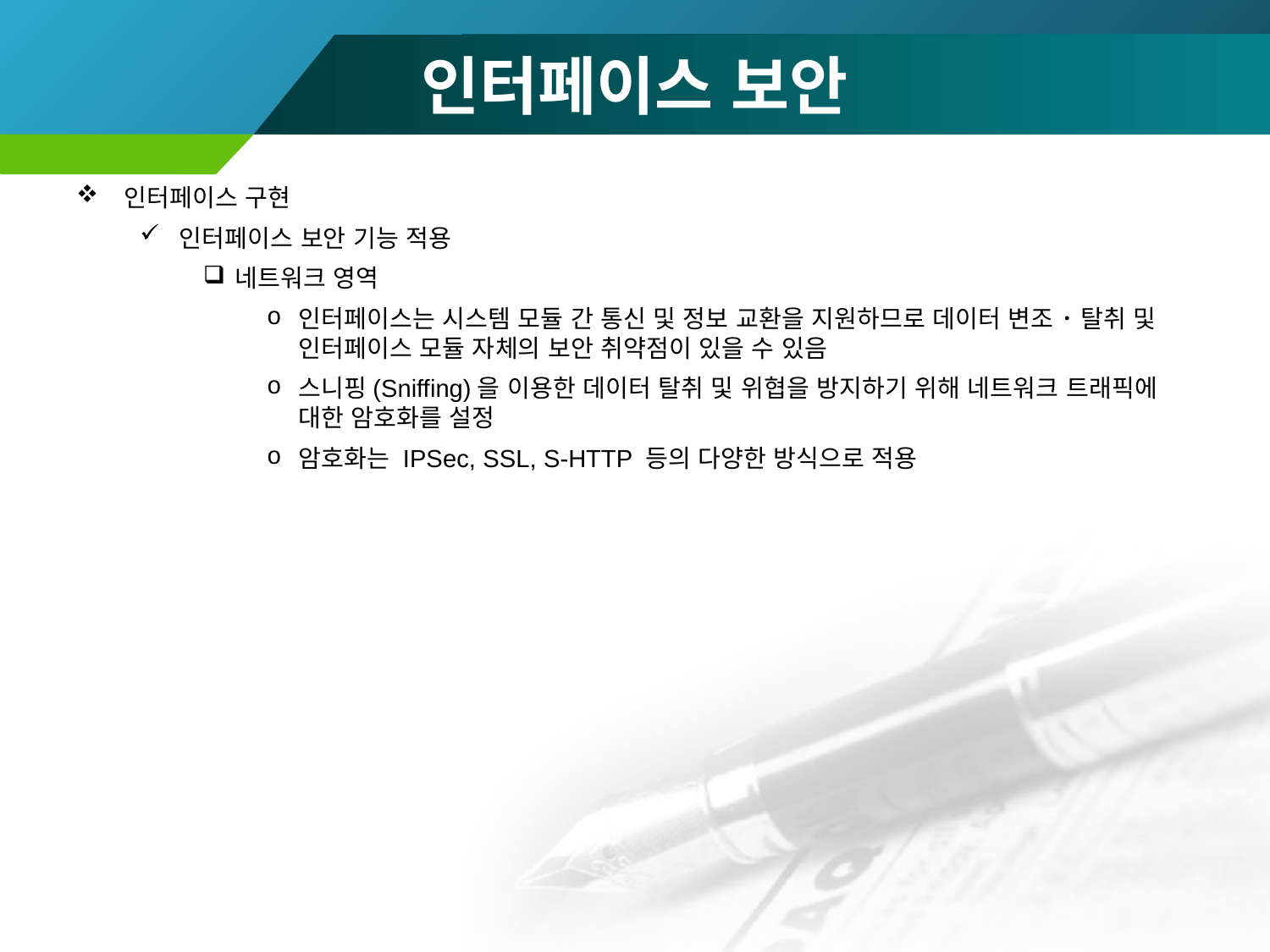

# 인터페이스 보안
인터페이스 구현
인터페이스 보안 기능 적용
네트워크 영역
인터페이스는 시스템 모듈 간 통신 및 정보 교환을 지원하므로 데이터 변조 ･ 탈취 및 인터페이스 모듈 자체의 보안 취약점이 있을 수 있음
스니핑(Sniffing)을 이용한 데이터 탈취 및 위협을 방지하기 위해 네트워크 트래픽에 대한 암호화를 설정
암호화는 IPSec, SSL, S-HTTP 등의 다양한 방식으로 적용